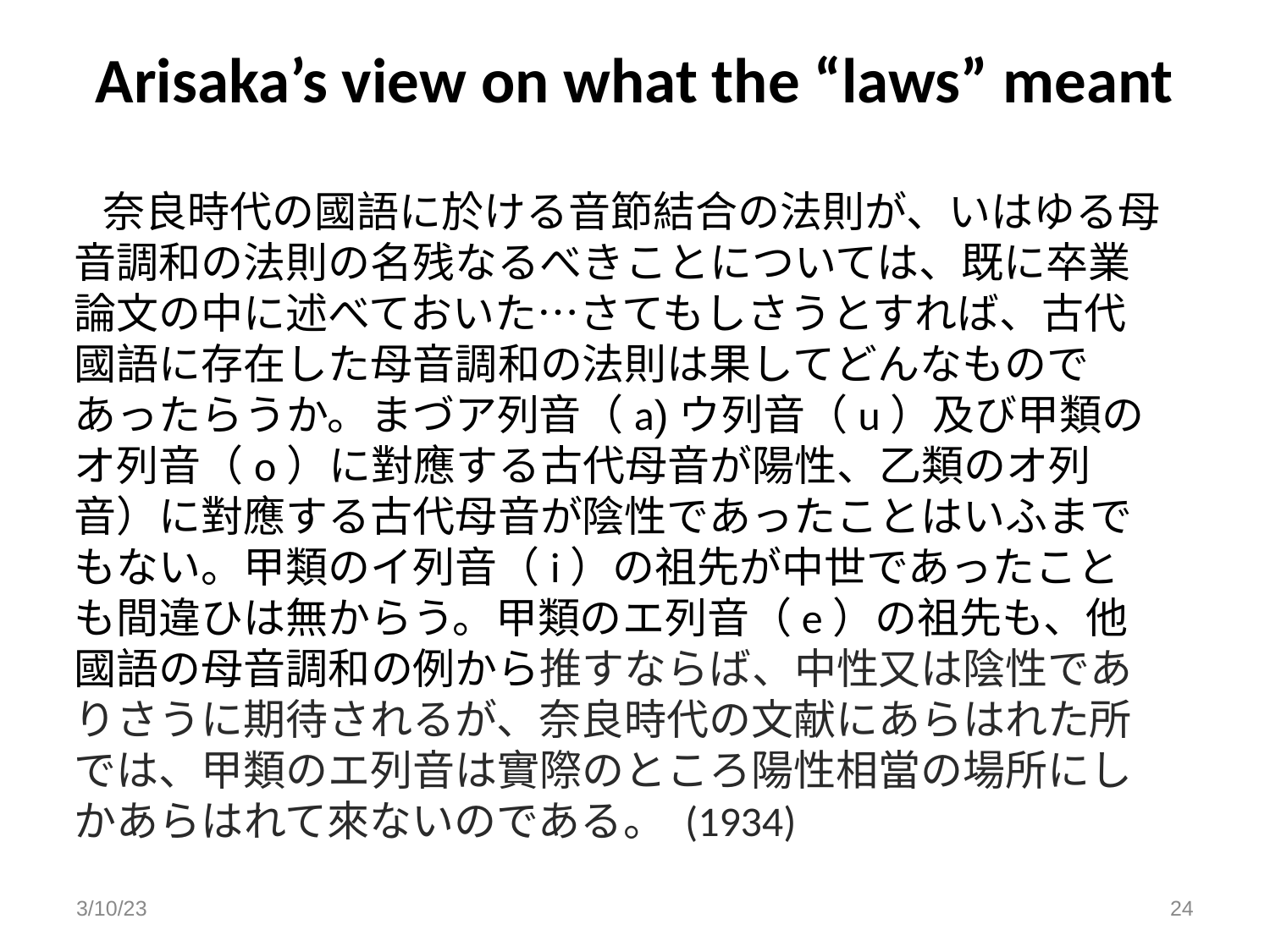

# Arisaka’s view on what the “laws” meant
　奈良時代の國語に於ける音節結合の法則が、いはゆる母音調和の法則の名残なるべきことについては、既に卒業論文の中に述べておいた…さてもしさうとすれば、古代國語に存在した母音調和の法則は果してどんなものであったらうか。まづア列音（a)ウ列音（u）及び甲類のオ列音（o）に對應する古代母音が陽性、乙類のオ列音）に對應する古代母音が陰性であったことはいふまでもない。甲類のイ列音（i）の祖先が中世であったことも間違ひは無からう。甲類のエ列音（e）の祖先も、他國語の母音調和の例から推すならば、中性又は陰性でありさうに期待されるが、奈良時代の文献にあらはれた所では、甲類のエ列音は實際のところ陽性相當の場所にしかあらはれて來ないのである。 (1934)
3/10/23

24